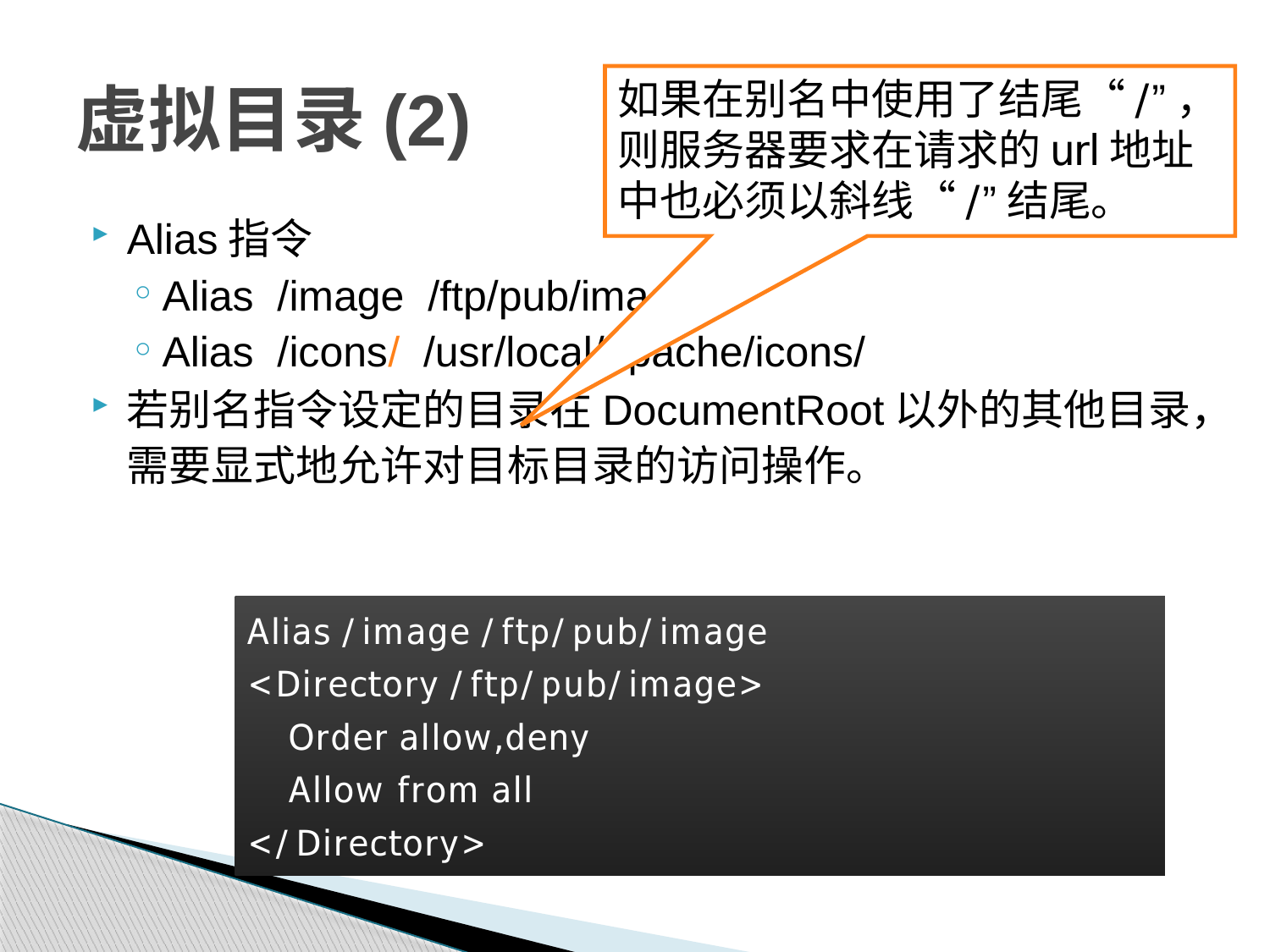

# 虚拟目录(2)
如果在别名中使用了结尾“/”，则服务器要求在请求的url地址中也必须以斜线“/”结尾。
Alias指令
Alias  /image  /ftp/pub/image
Alias  /icons/  /usr/local/apache/icons/
若别名指令设定的目录在DocumentRoot以外的其他目录，需要显式地允许对目标目录的访问操作。
Alias /image /ftp/pub/image
<Directory /ftp/pub/image>
    Order allow,deny
    Allow from all
</Directory>